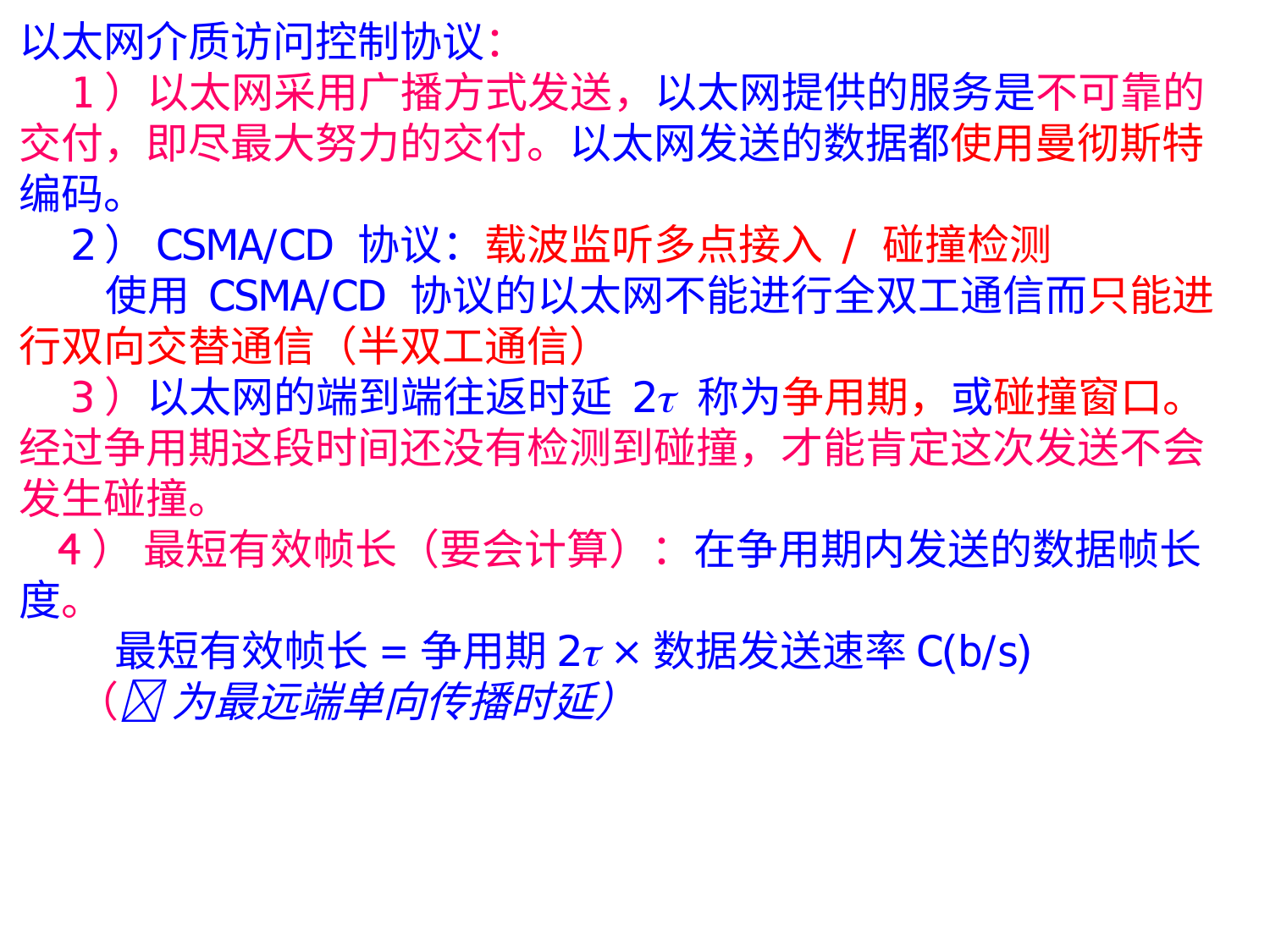

以太网介质访问控制协议：
    1）以太网采用广播方式发送，以太网提供的服务是不可靠的交付，即尽最大努力的交付。以太网发送的数据都使用曼彻斯特 编码。
    2）CSMA/CD 协议：载波监听多点接入 / 碰撞检测
        使用 CSMA/CD 协议的以太网不能进行全双工通信而只能进行双向交替通信（半双工通信）
    3）以太网的端到端往返时延 2τ 称为争用期，或碰撞窗口。经过争用期这段时间还没有检测到碰撞，才能肯定这次发送不会发生碰撞。
   4） 最短有效帧长（要会计算）：在争用期内发送的数据帧长度。
         最短有效帧长=争用期2τ ×数据发送速率C(b/s)
     （τ 为最远端单向传播时延）